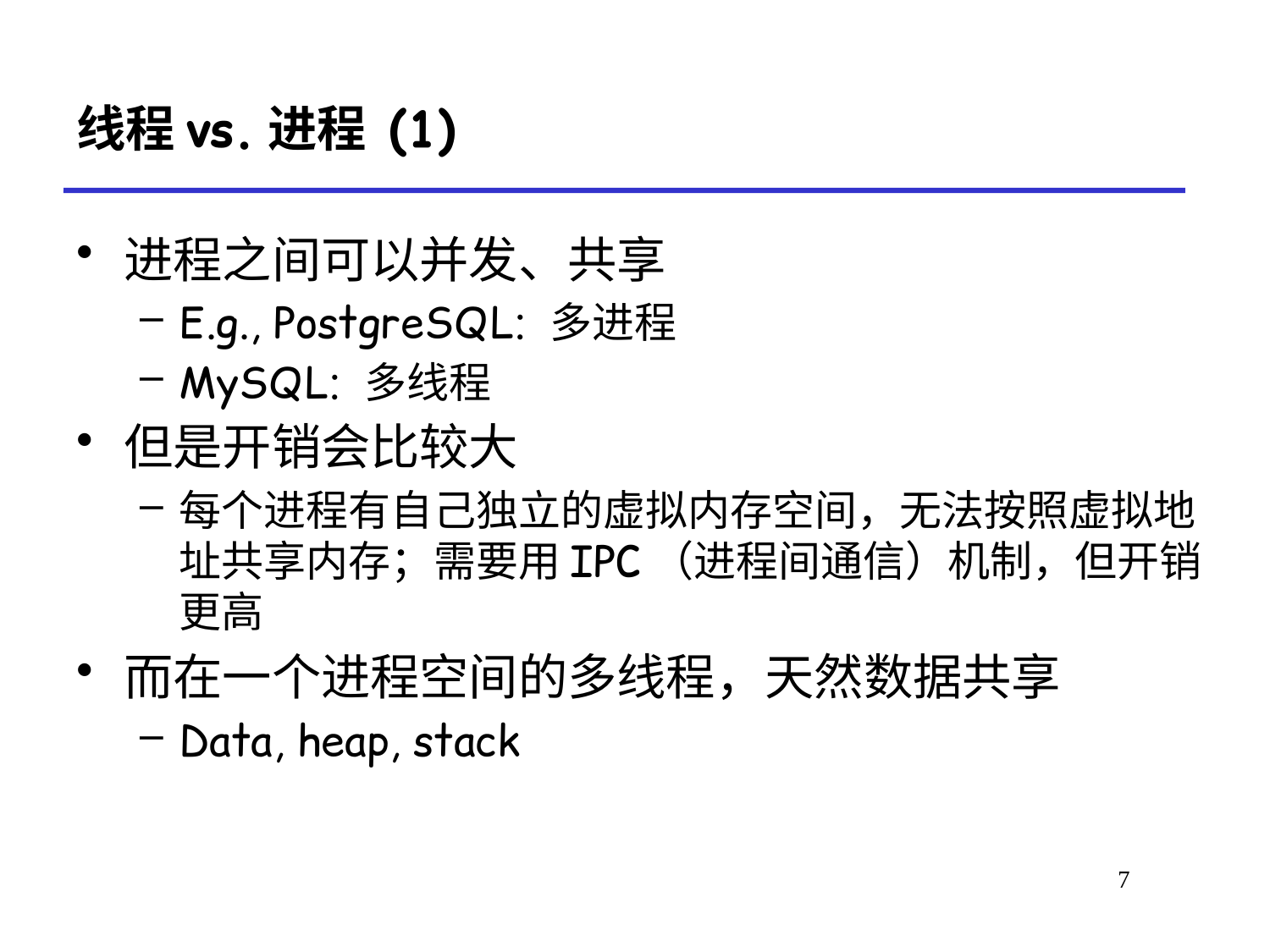

# 线程vs.进程 (1)
进程之间可以并发、共享
E.g., PostgreSQL: 多进程
MySQL: 多线程
但是开销会比较大
每个进程有自己独立的虚拟内存空间，无法按照虚拟地址共享内存；需要用IPC（进程间通信）机制，但开销更高
而在一个进程空间的多线程，天然数据共享
Data, heap, stack
7